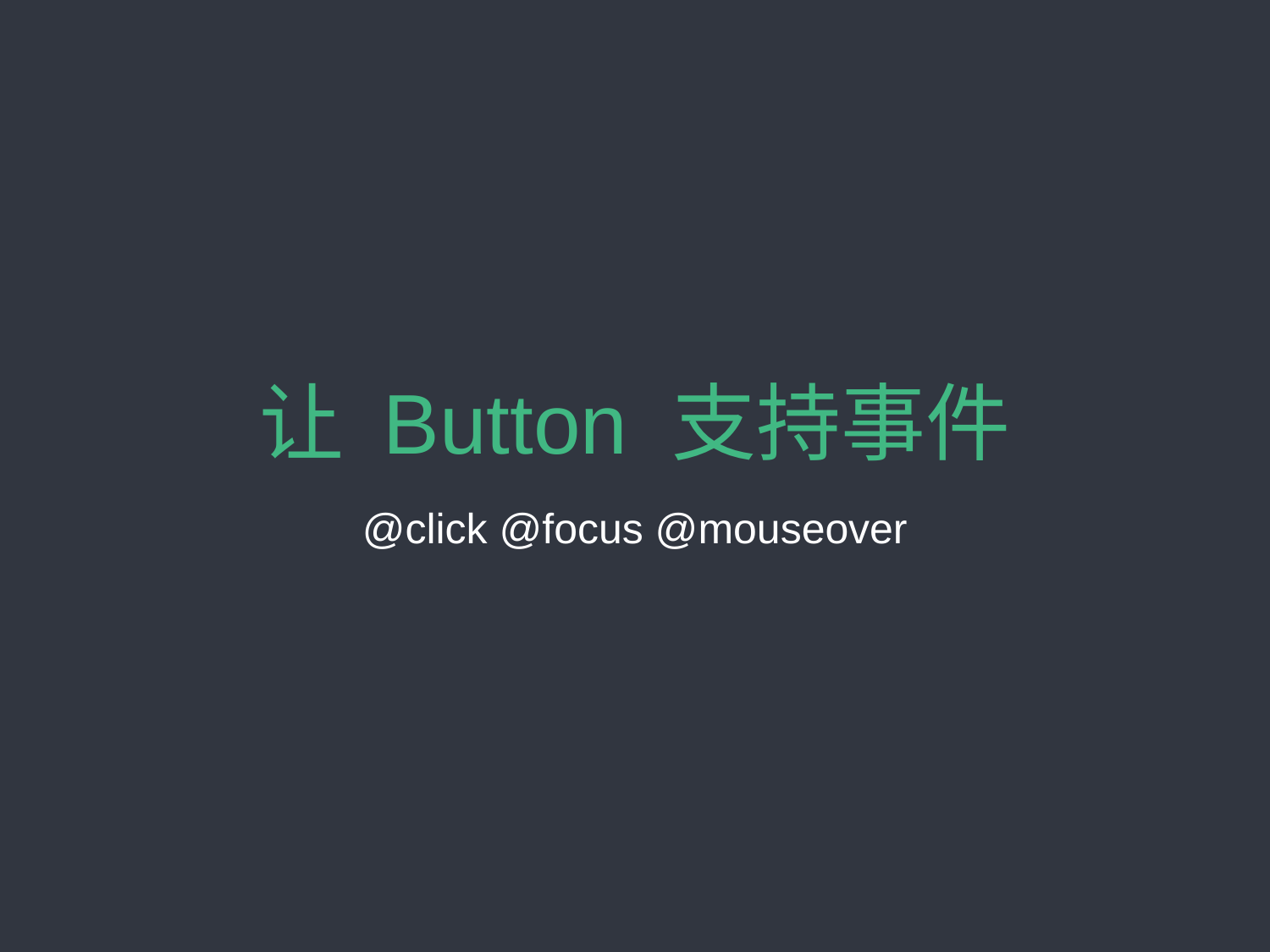

# 让 Button 支持事件
@click @focus @mouseover